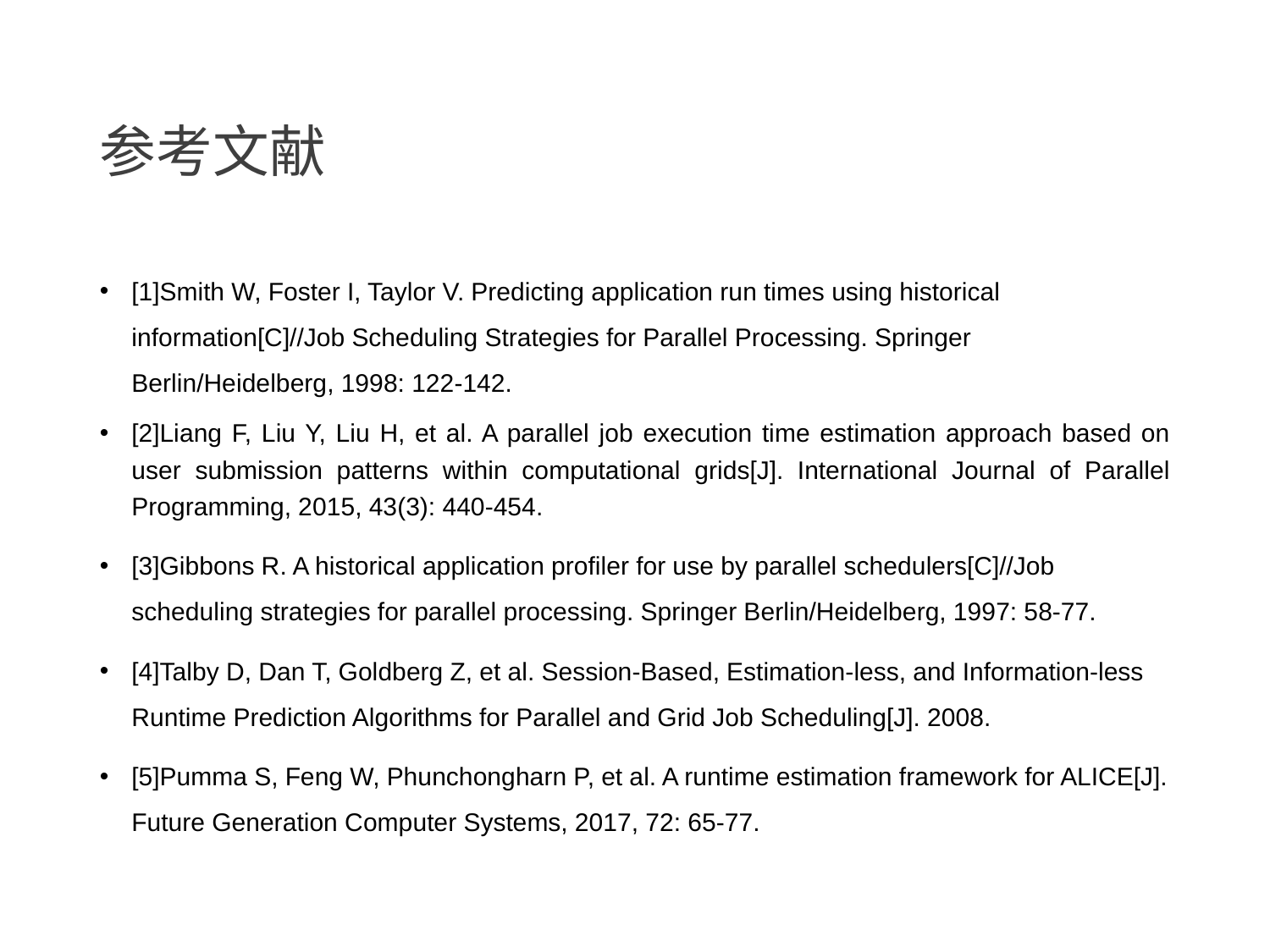

# 参考文献
[1]Smith W, Foster I, Taylor V. Predicting application run times using historical information[C]//Job Scheduling Strategies for Parallel Processing. Springer Berlin/Heidelberg, 1998: 122-142.
[2]Liang F, Liu Y, Liu H, et al. A parallel job execution time estimation approach based on user submission patterns within computational grids[J]. International Journal of Parallel Programming, 2015, 43(3): 440-454.
[3]Gibbons R. A historical application profiler for use by parallel schedulers[C]//Job scheduling strategies for parallel processing. Springer Berlin/Heidelberg, 1997: 58-77.
[4]Talby D, Dan T, Goldberg Z, et al. Session-Based, Estimation-less, and Information-less Runtime Prediction Algorithms for Parallel and Grid Job Scheduling[J]. 2008.
[5]Pumma S, Feng W, Phunchongharn P, et al. A runtime estimation framework for ALICE[J]. Future Generation Computer Systems, 2017, 72: 65-77.